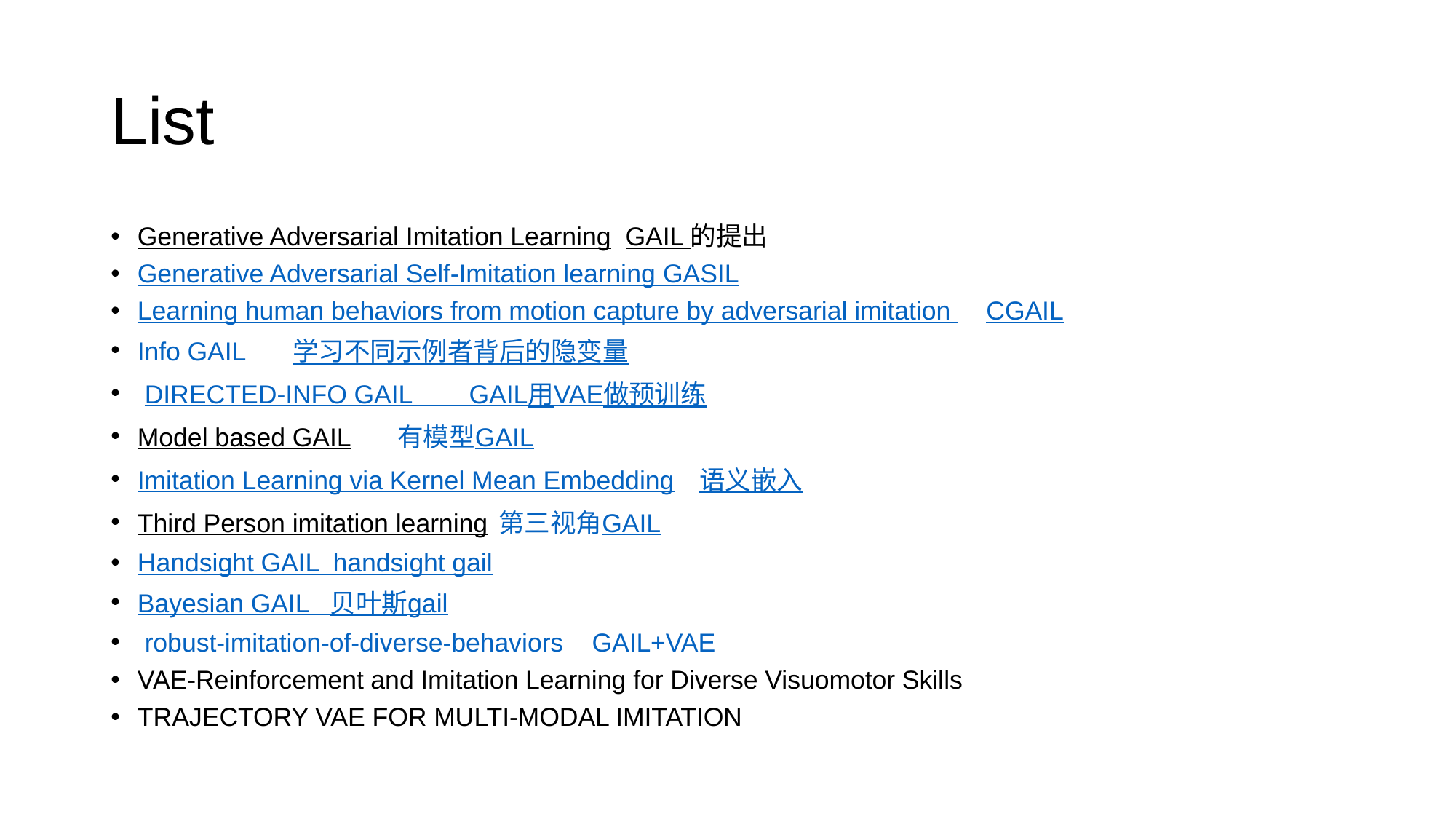

# List
Generative Adversarial Imitation Learning  GAIL 的提出
Generative Adversarial Self-Imitation learning GASIL
Learning human behaviors from motion capture by adversarial imitation     CGAIL
Info GAIL      学习不同示例者背后的隐变量
 DIRECTED-INFO GAIL        GAIL用VAE做预训练
Model based GAIL      有模型GAIL
Imitation Learning via Kernel Mean Embedding   语义嵌入
Third Person imitation learning 第三视角GAIL
Handsight GAIL  handsight gail
Bayesian GAIL   贝叶斯gail
 robust-imitation-of-diverse-behaviors    GAIL+VAE
VAE-Reinforcement and Imitation Learning for Diverse Visuomotor Skills
TRAJECTORY VAE FOR MULTI-MODAL IMITATION